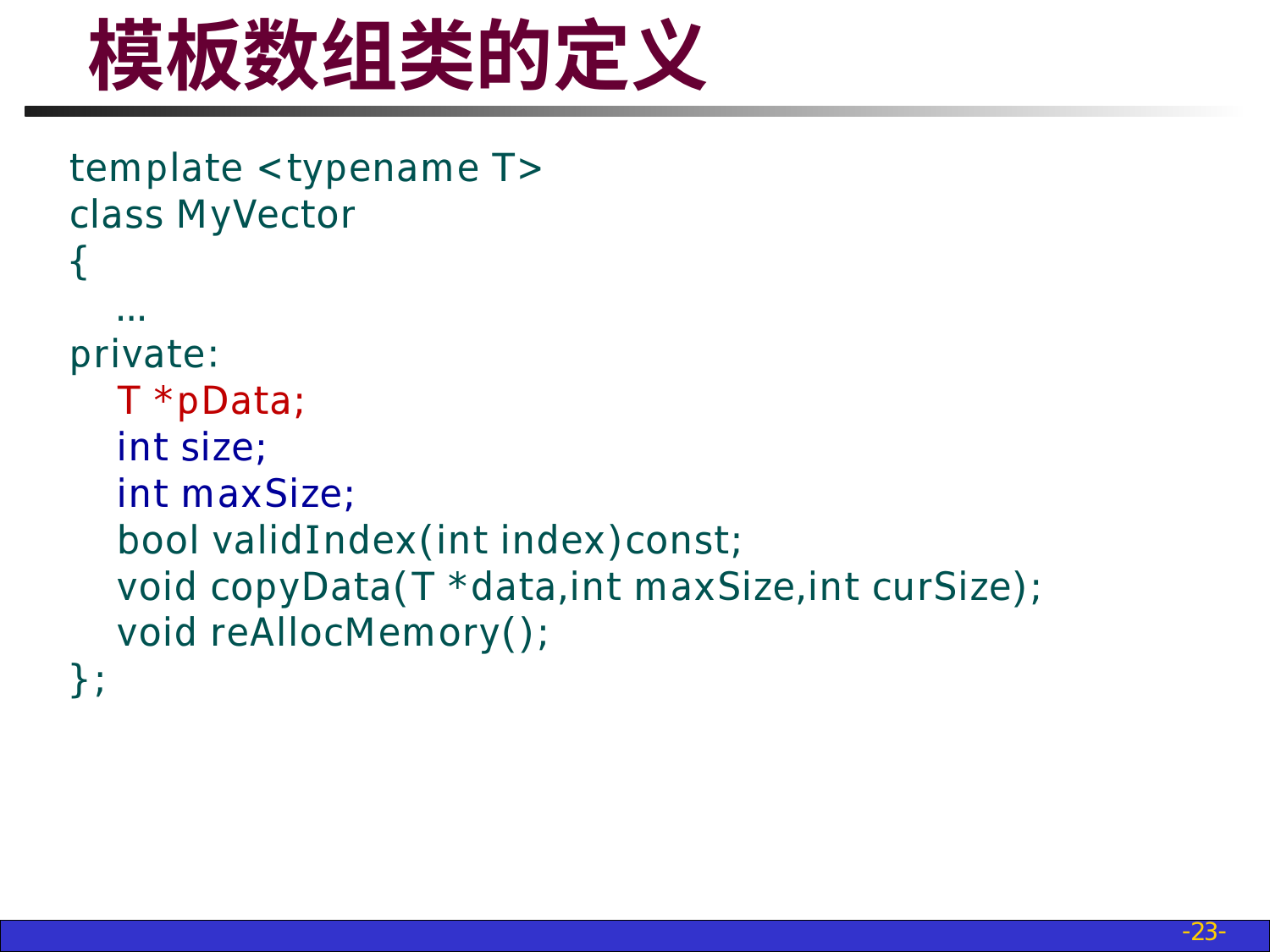

# 模板数组类的定义
template <typename T>
class MyVector
{
    …
private:
	T *pData;
	int size;
	int maxSize;
	bool validIndex(int index)const;
	void copyData(T *data,int maxSize,int curSize);
	void reAllocMemory();
};
-23-